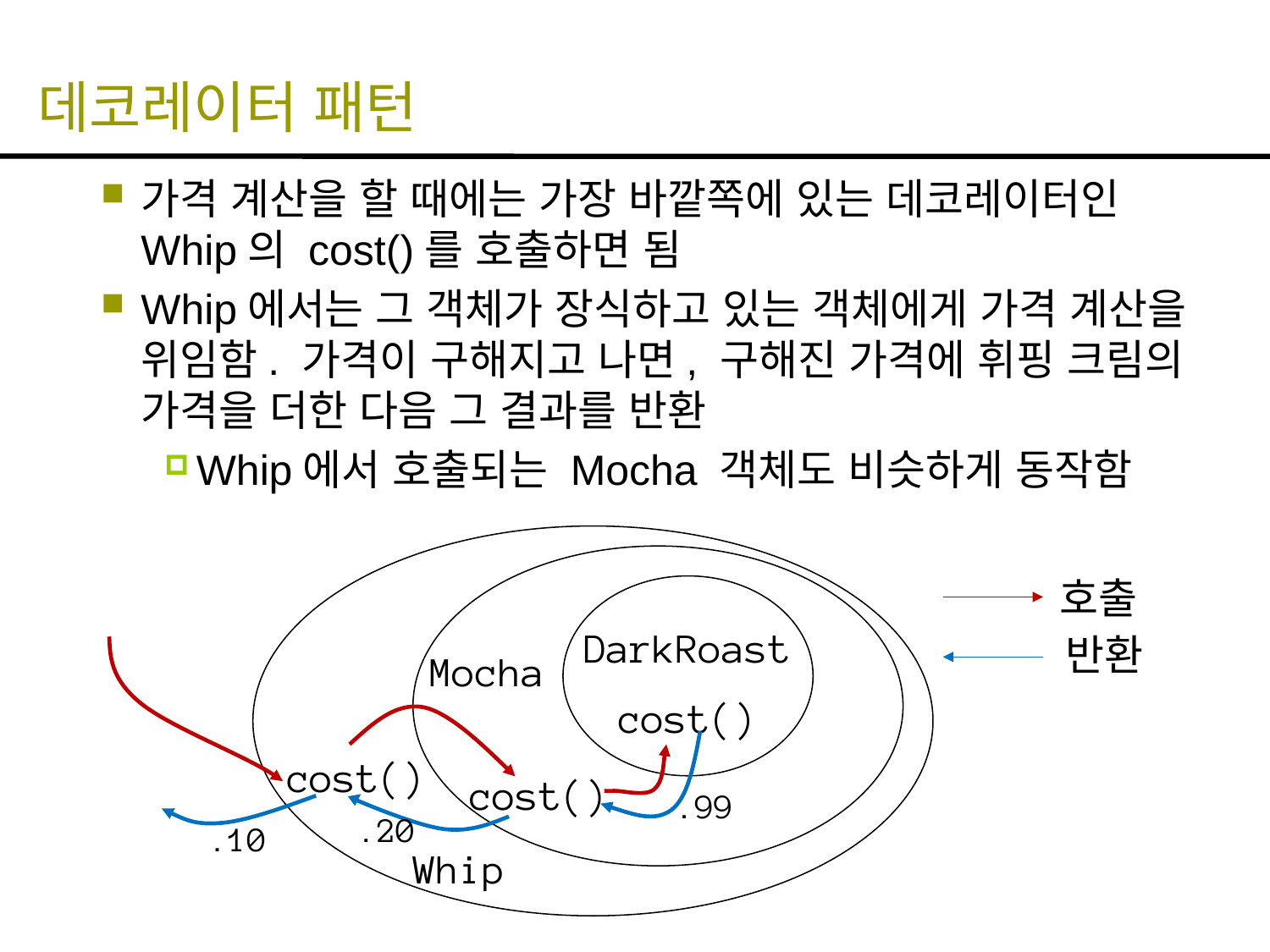

# 데코레이터 패턴
가격 계산을 할 때에는 가장 바깥쪽에 있는 데코레이터인 Whip의 cost()를 호출하면 됨
Whip에서는 그 객체가 장식하고 있는 객체에게 가격 계산을 위임함. 가격이 구해지고 나면, 구해진 가격에 휘핑 크림의 가격을 더한 다음 그 결과를 반환
Whip에서 호출되는 Mocha 객체도 비슷하게 동작함

호출

DarkRoast
반환

Mocha
cost()

cost()

cost()
.99

.20
.10
Whip